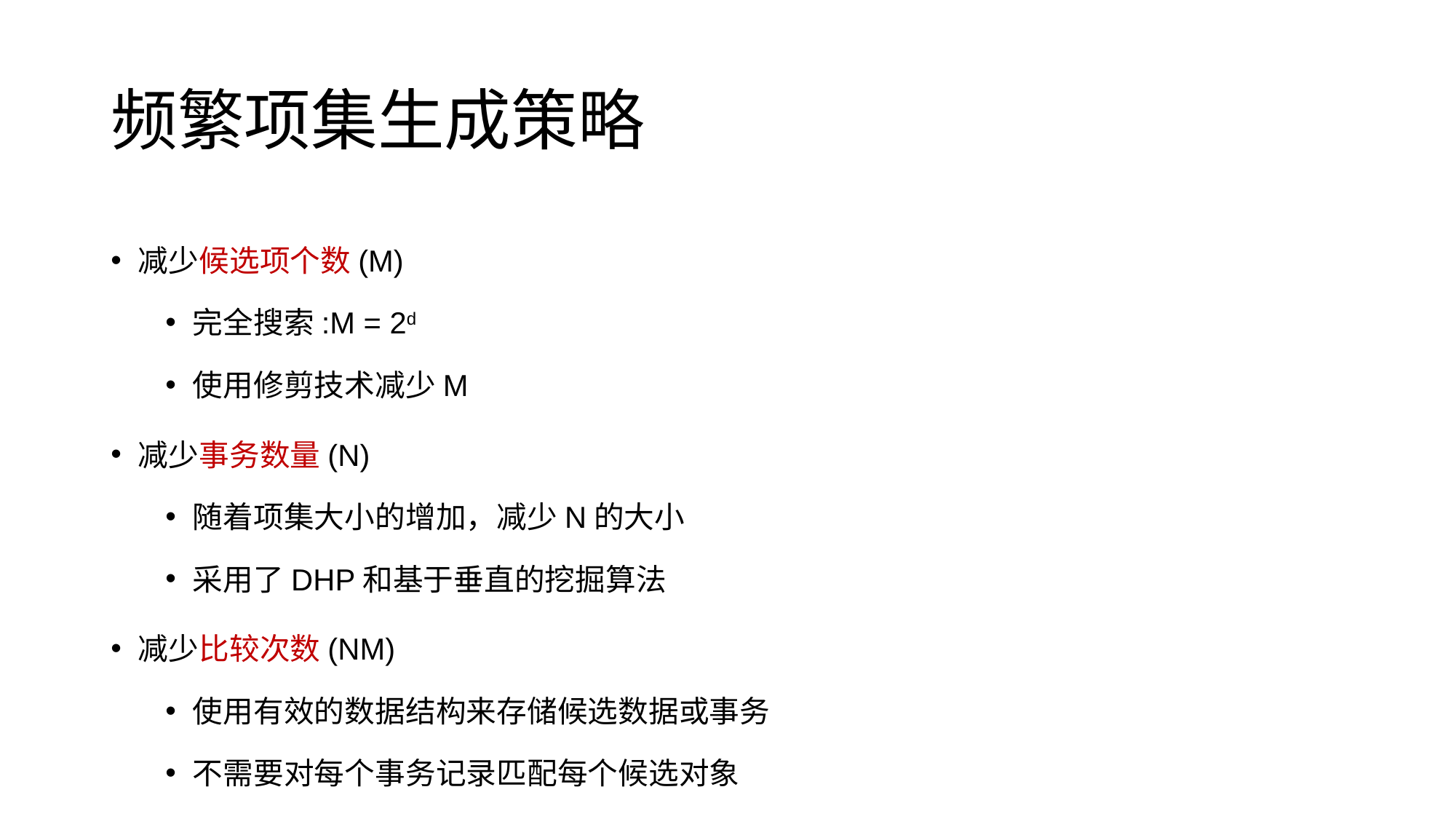

# 频繁项集生成策略
减少候选项个数(M)
完全搜索:M = 2d
使用修剪技术减少M
减少事务数量(N)
随着项集大小的增加，减少N的大小
采用了DHP和基于垂直的挖掘算法
减少比较次数(NM)
使用有效的数据结构来存储候选数据或事务
不需要对每个事务记录匹配每个候选对象